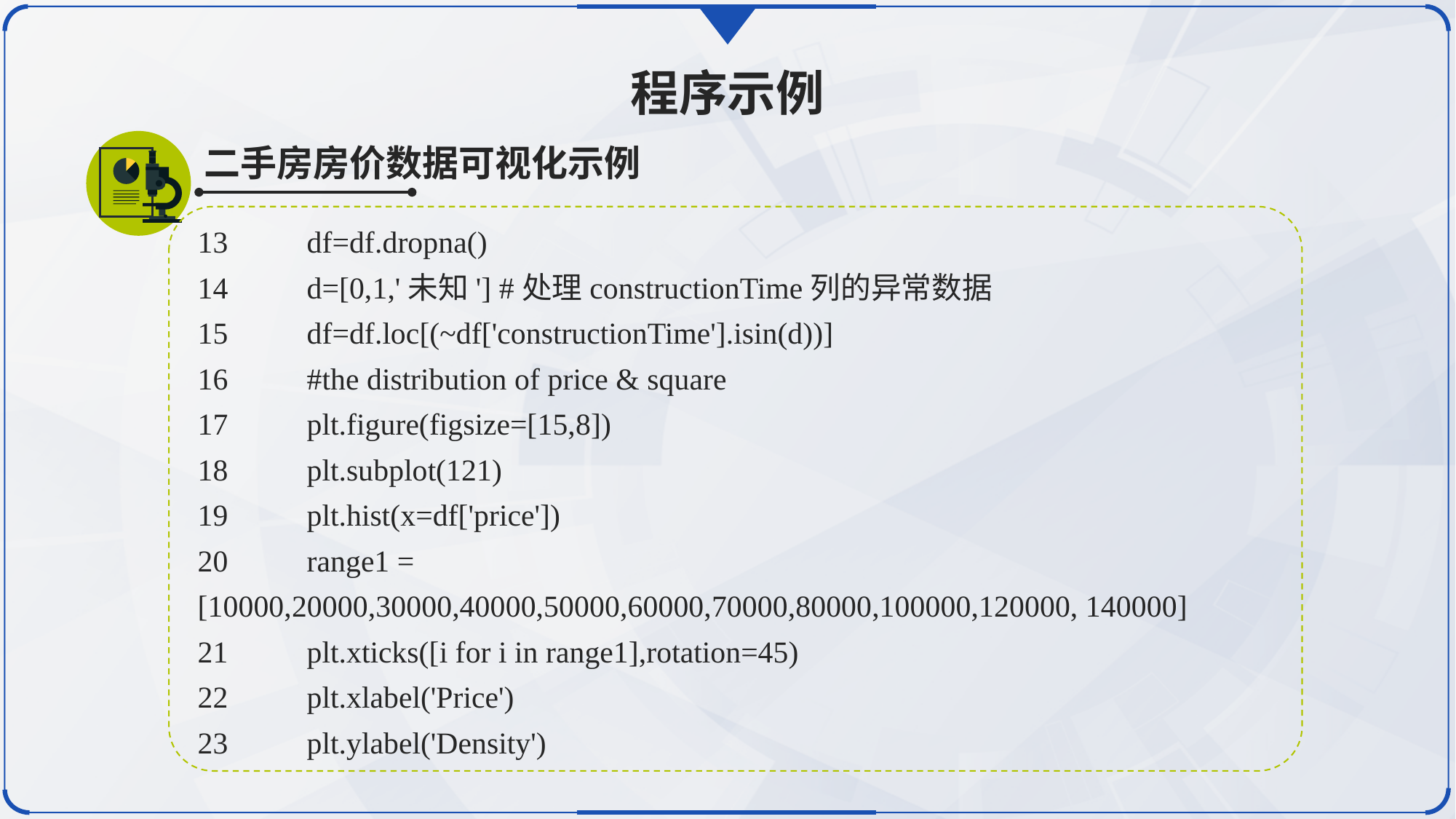

程序示例

二手房房价数据可视化示例

13	df=df.dropna()
14	d=[0,1,'未知'] #处理constructionTime列的异常数据
15	df=df.loc[(~df['constructionTime'].isin(d))]
16	#the distribution of price & square
17	plt.figure(figsize=[15,8])
18	plt.subplot(121)
19	plt.hist(x=df['price'])
20	range1 = [10000,20000,30000,40000,50000,60000,70000,80000,100000,120000, 140000]
21	plt.xticks([i for i in range1],rotation=45)
22	plt.xlabel('Price')
23	plt.ylabel('Density')